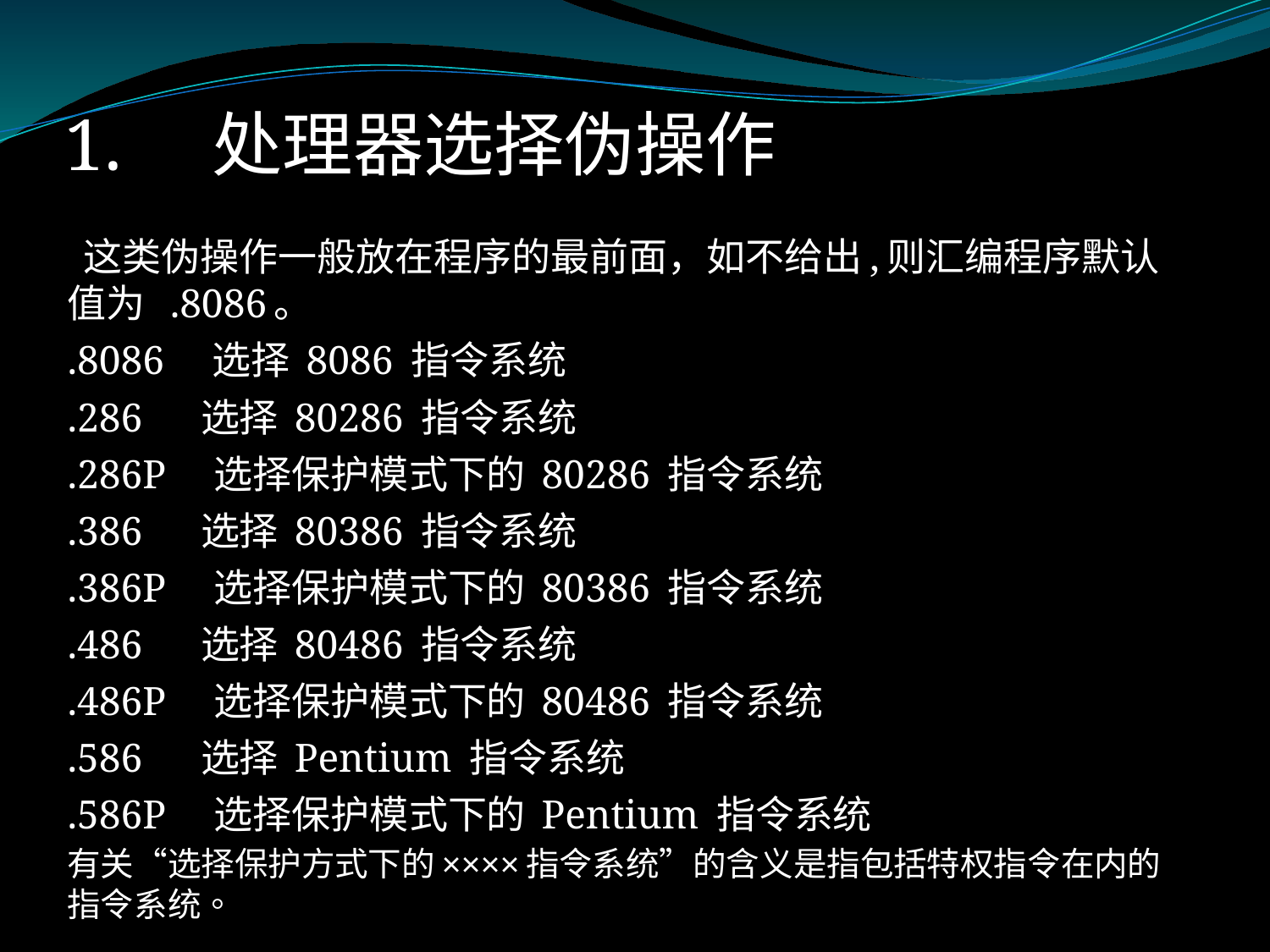

# 1.    处理器选择伪操作
 这类伪操作一般放在程序的最前面，如不给出,则汇编程序默认值为  .8086。
.8086    选择 8086 指令系统
.286     选择 80286 指令系统
.286P    选择保护模式下的 80286 指令系统
.386     选择 80386 指令系统
.386P    选择保护模式下的 80386 指令系统
.486     选择 80486 指令系统
.486P    选择保护模式下的 80486 指令系统
.586     选择 Pentium 指令系统
.586P    选择保护模式下的 Pentium 指令系统
有关“选择保护方式下的××××指令系统”的含义是指包括特权指令在内的指令系统。